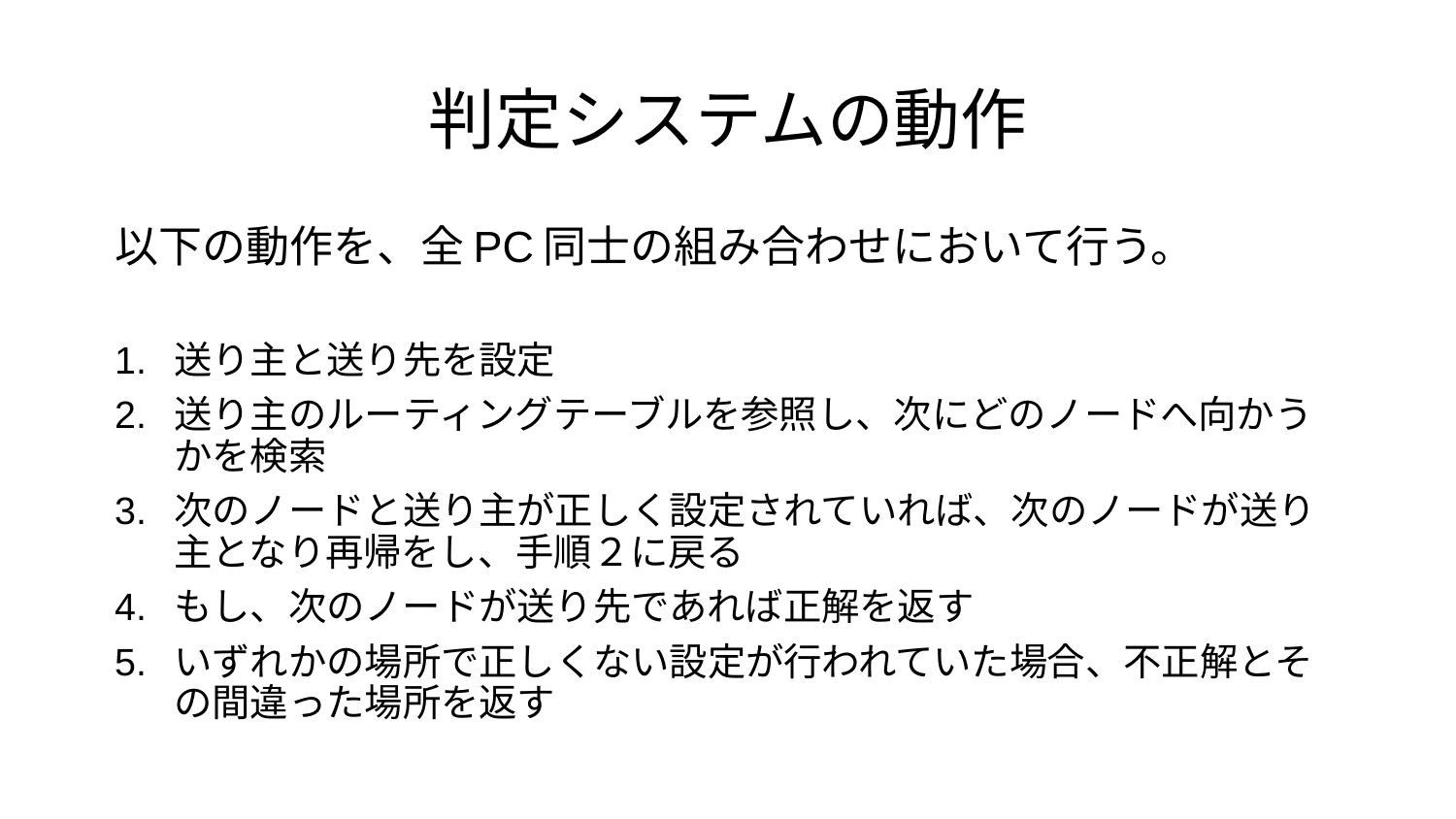

# 判定システムの動作
以下の動作を、全PC同士の組み合わせにおいて行う。

送り主と送り先を設定
送り主のルーティングテーブルを参照し、次にどのノードへ向かうかを検索
次のノードと送り主が正しく設定されていれば、次のノードが送り主となり再帰をし、手順２に戻る
もし、次のノードが送り先であれば正解を返す
いずれかの場所で正しくない設定が行われていた場合、不正解とその間違った場所を返す